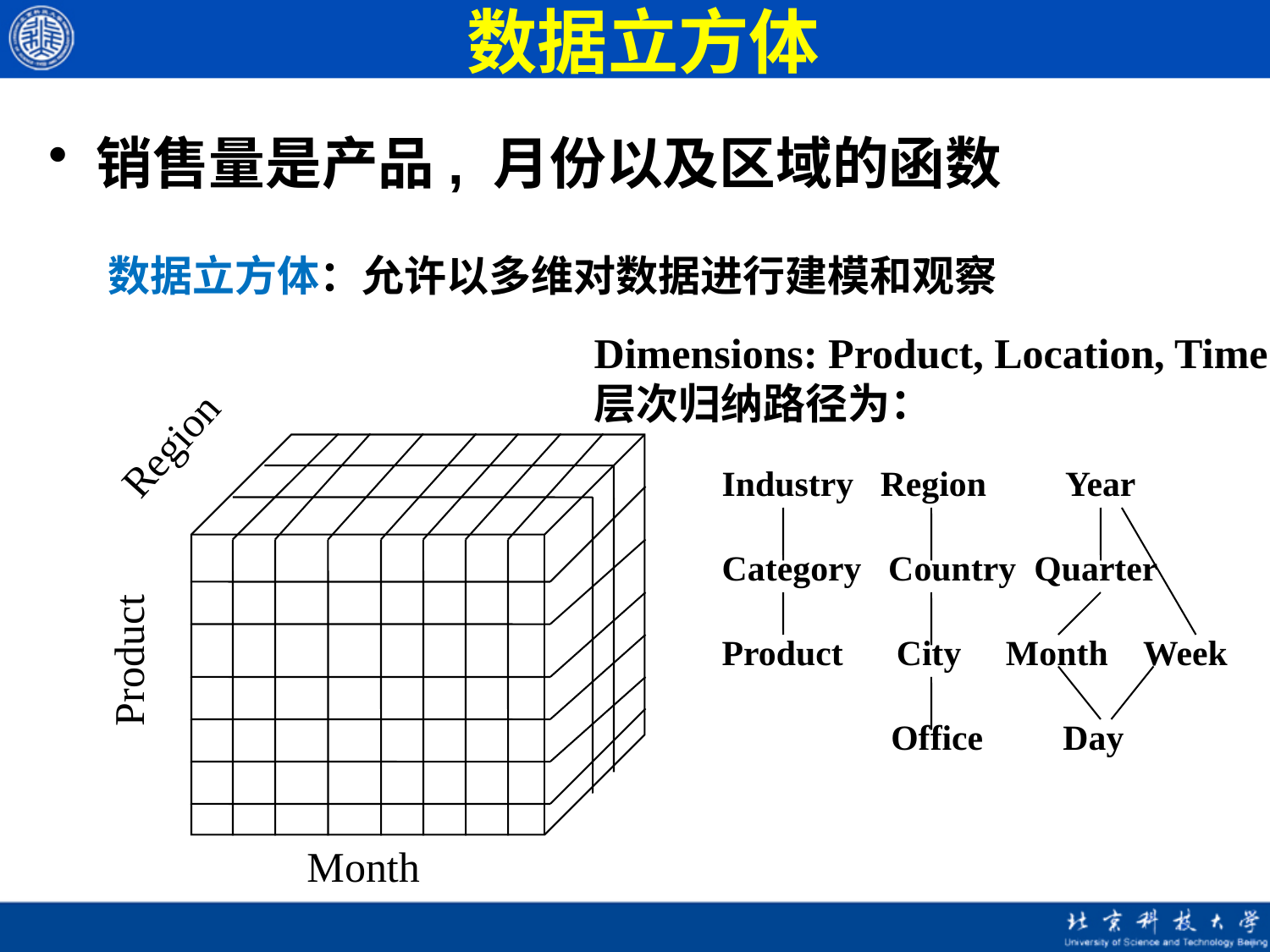

# 数据立方体
销售量是产品, 月份以及区域的函数
数据立方体：允许以多维对数据进行建模和观察
Dimensions: Product, Location, Time
层次归纳路径为：
Region

Industry   Region         Year

Category   Country  Quarter

Product      City     Month    Week

                   Office         Day

Product

Month